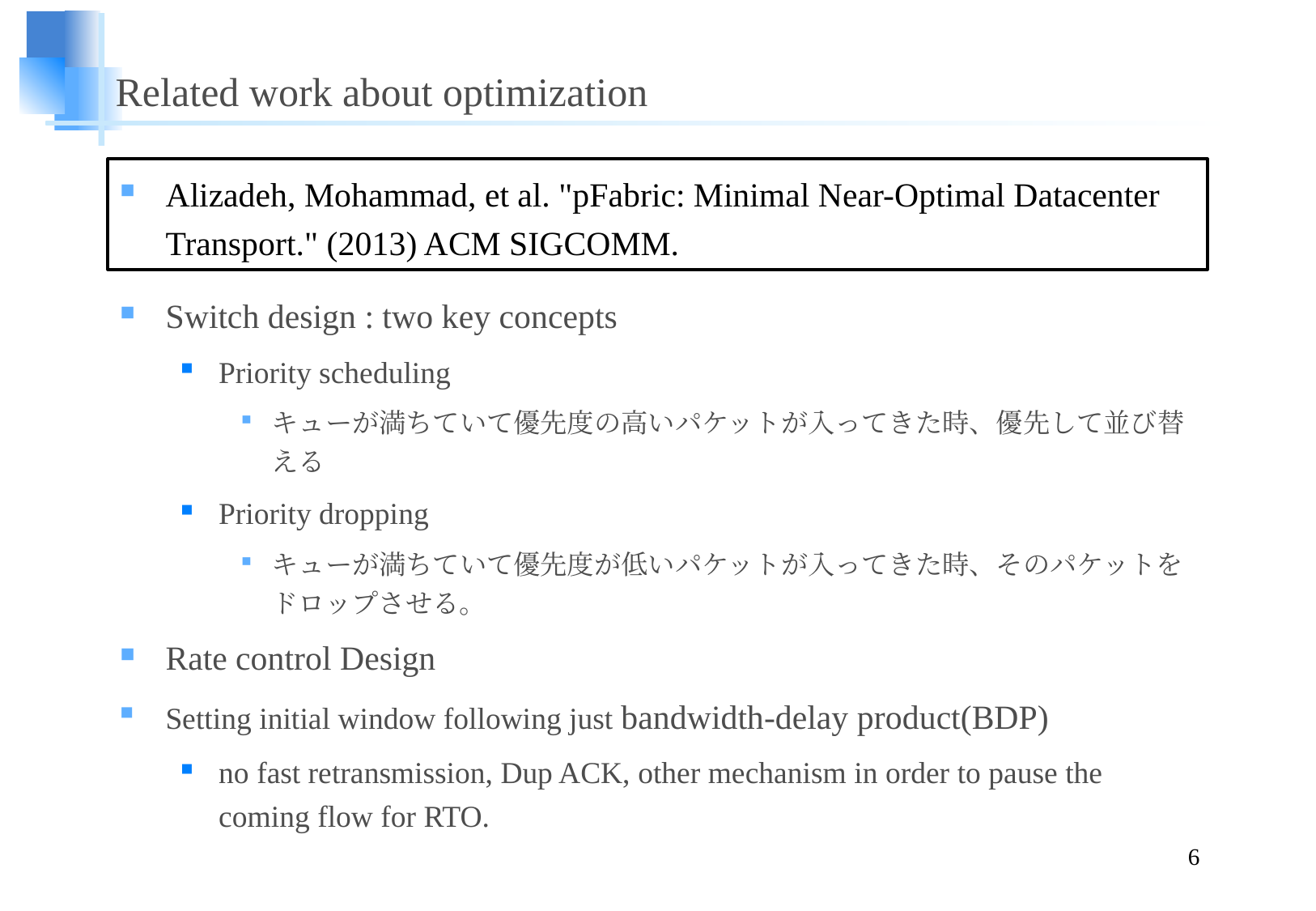

# Related work about optimization
Alizadeh, Mohammad, et al. "pFabric: Minimal Near-Optimal Datacenter Transport." (2013) ACM SIGCOMM.
Switch design : two key concepts
Priority scheduling
キューが満ちていて優先度の高いパケットが入ってきた時、優先して並び替える
Priority dropping
キューが満ちていて優先度が低いパケットが入ってきた時、そのパケットをドロップさせる。
Rate control Design
Setting initial window following just bandwidth-delay product(BDP)
no fast retransmission, Dup ACK, other mechanism in order to pause the coming flow for RTO.
6